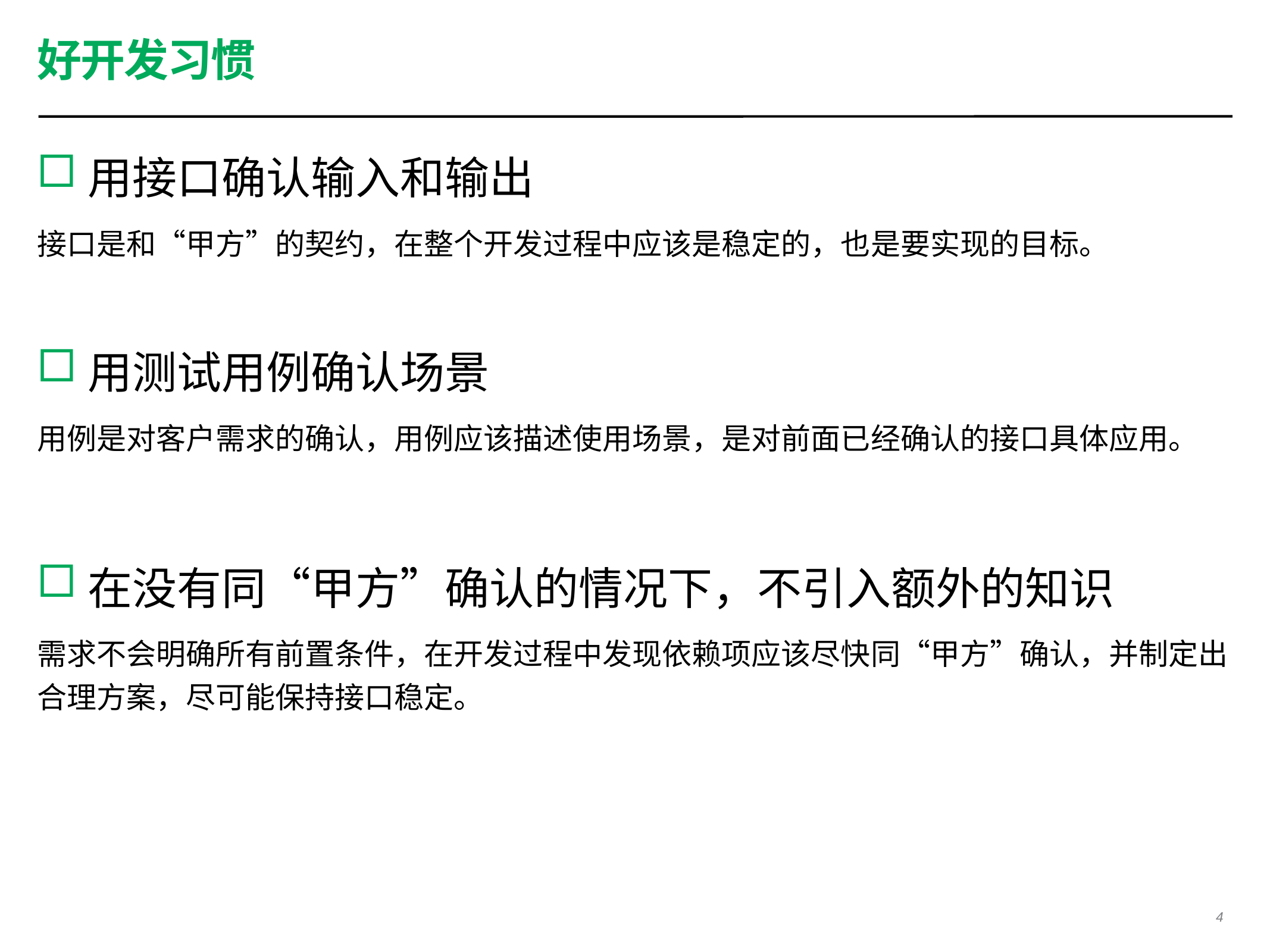

# 好开发习惯
用接口确认输入和输出
接口是和“甲方”的契约，在整个开发过程中应该是稳定的，也是要实现的目标。

用测试用例确认场景
用例是对客户需求的确认，用例应该描述使用场景，是对前面已经确认的接口具体应用。

在没有同“甲方”确认的情况下，不引入额外的知识
需求不会明确所有前置条件，在开发过程中发现依赖项应该尽快同“甲方”确认，并制定出合理方案，尽可能保持接口稳定。

4